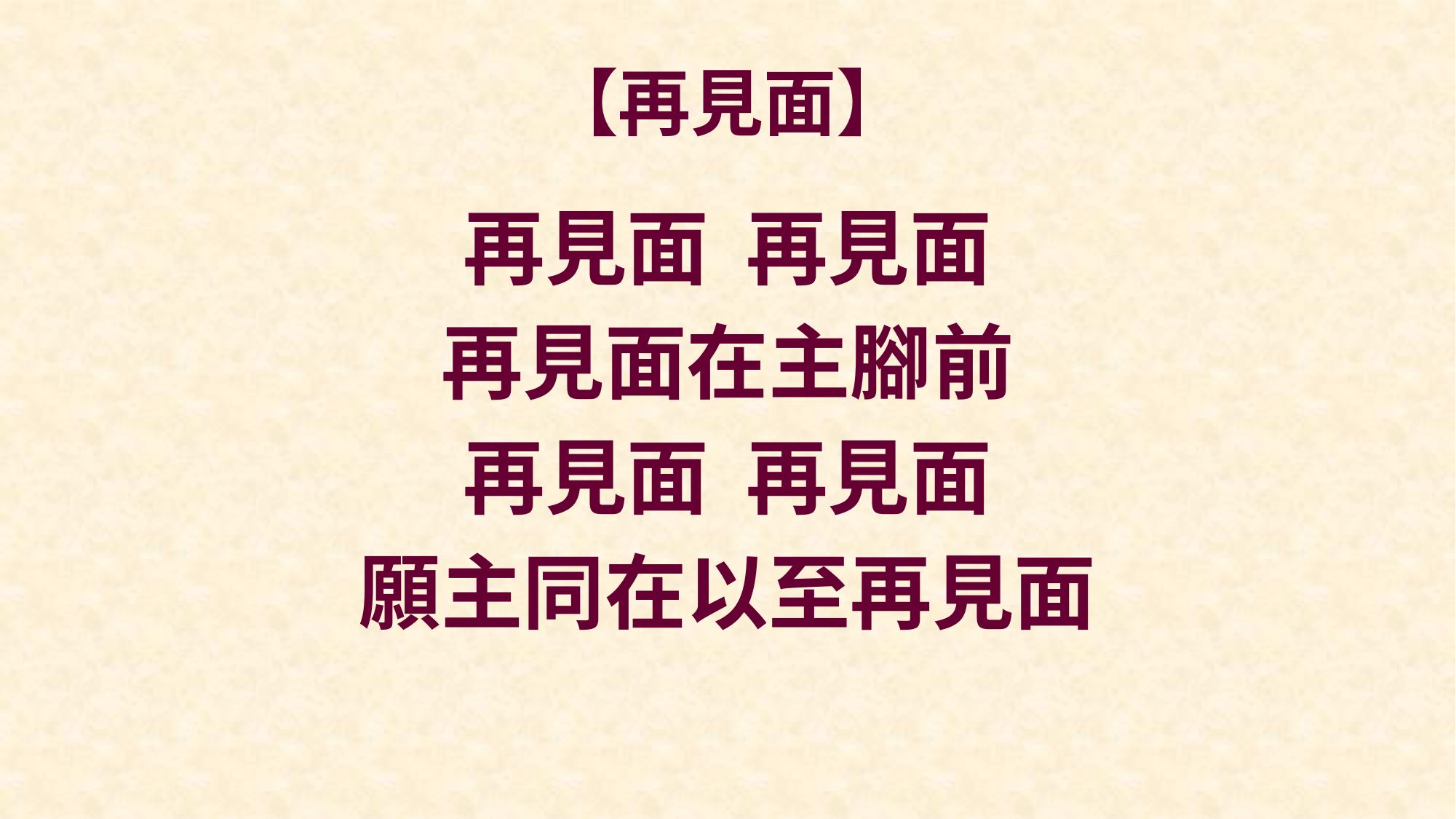

# 【再見面】
再見面  再見面
再見面在主腳前
再見面  再見面
願主同在以至再見面